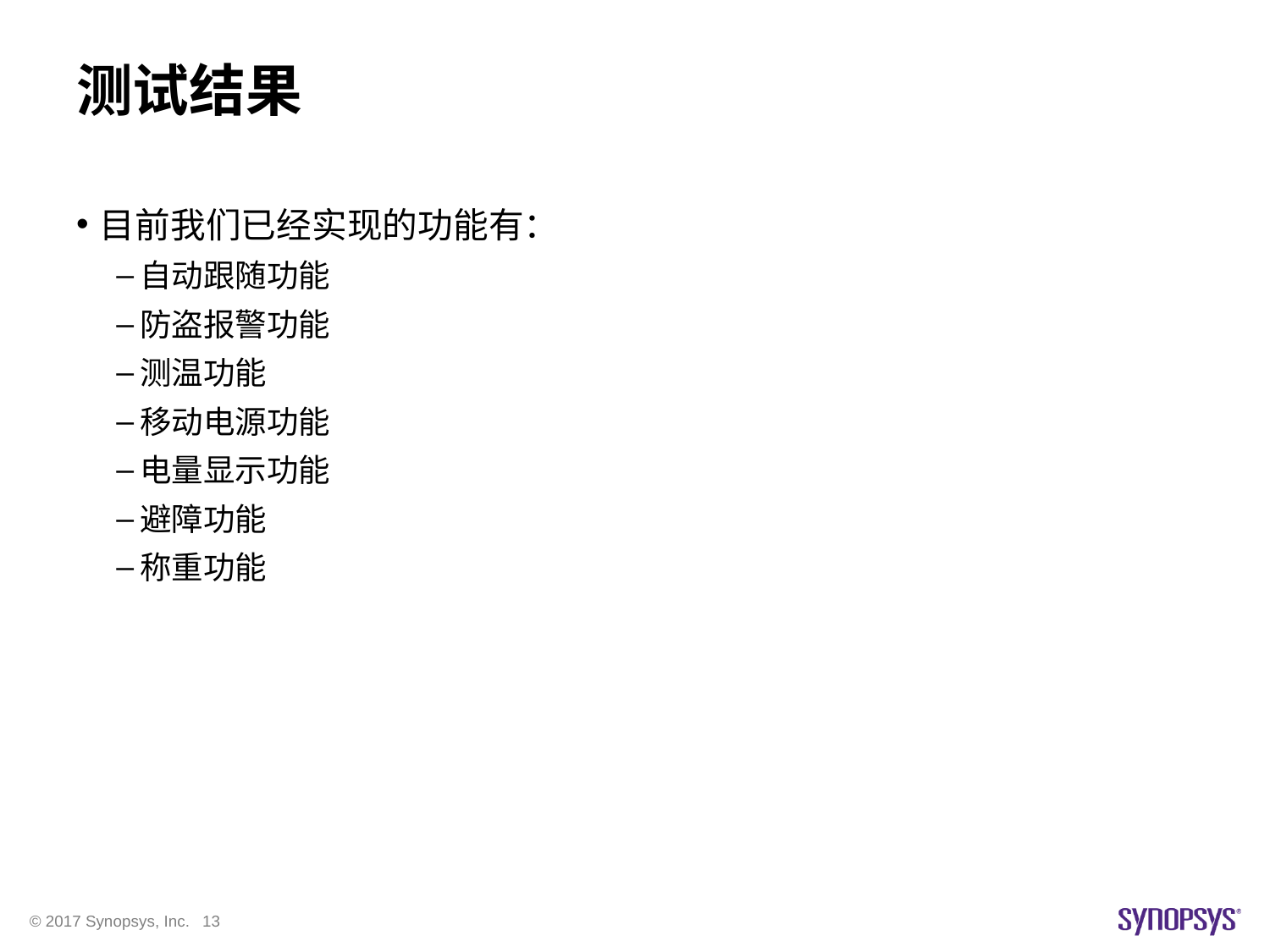

# 测试结果
目前我们已经实现的功能有：
自动跟随功能
防盗报警功能
测温功能
移动电源功能
电量显示功能
避障功能
称重功能